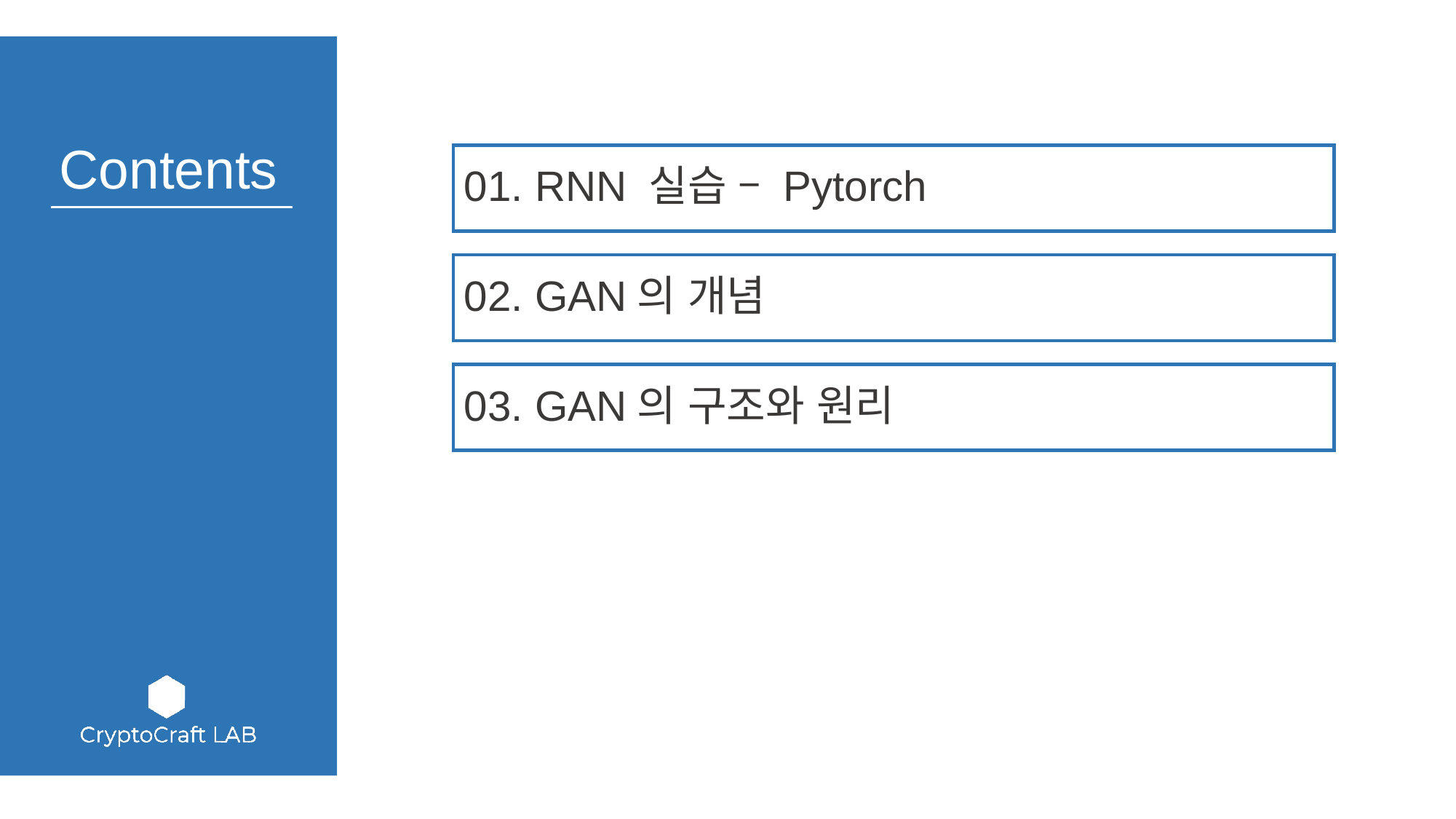

01. RNN 실습 – Pytorch
02. GAN의 개념
03. GAN의 구조와 원리